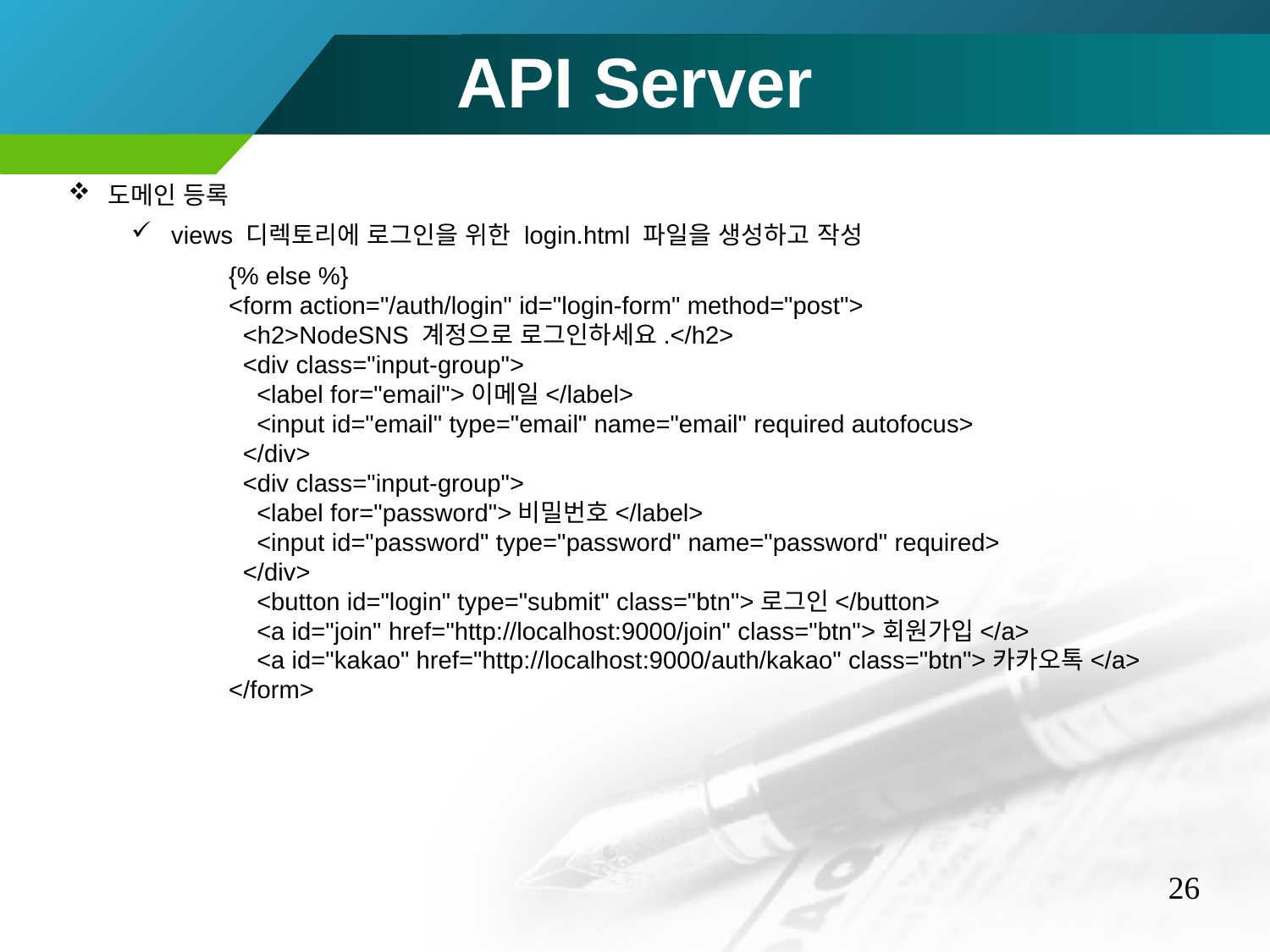

API Server
도메인 등록
views 디렉토리에 로그인을 위한 login.html 파일을 생성하고 작성
      {% else %}
      <form action="/auth/login" id="login-form" method="post">
        <h2>NodeSNS 계정으로 로그인하세요.</h2>
        <div class="input-group">
          <label for="email">이메일</label>
          <input id="email" type="email" name="email" required autofocus>
        </div>
        <div class="input-group">
          <label for="password">비밀번호</label>
          <input id="password" type="password" name="password" required>
        </div>
          <button id="login" type="submit" class="btn">로그인</button>
          <a id="join" href="http://localhost:9000/join" class="btn">회원가입</a>
          <a id="kakao" href="http://localhost:9000/auth/kakao" class="btn">카카오톡</a>
      </form>
26